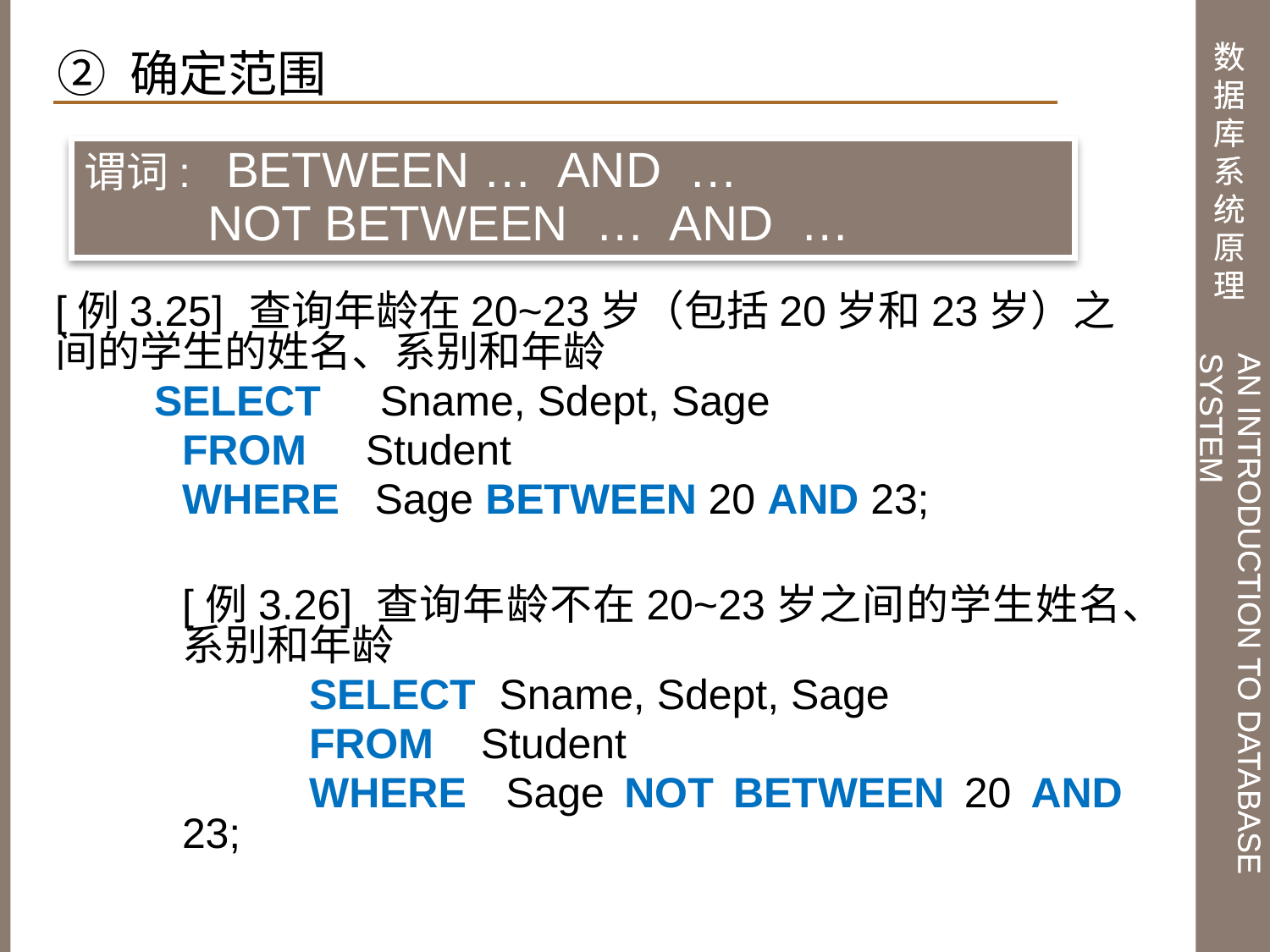

② 确定范围
谓词:   BETWEEN …  AND  …
         NOT BETWEEN  …  AND  …
[例3.25]  查询年龄在20~23岁（包括20岁和23岁）之间的学生的姓名、系别和年龄
   SELECT     Sname, Sdept, Sage
FROM     Student
WHERE   Sage BETWEEN 20 AND 23;

[例3.26] 查询年龄不在20~23岁之间的学生姓名、系别和年龄
	SELECT  Sname, Sdept, Sage
	FROM    Student
	WHERE  Sage NOT BETWEEN 20 AND 23;